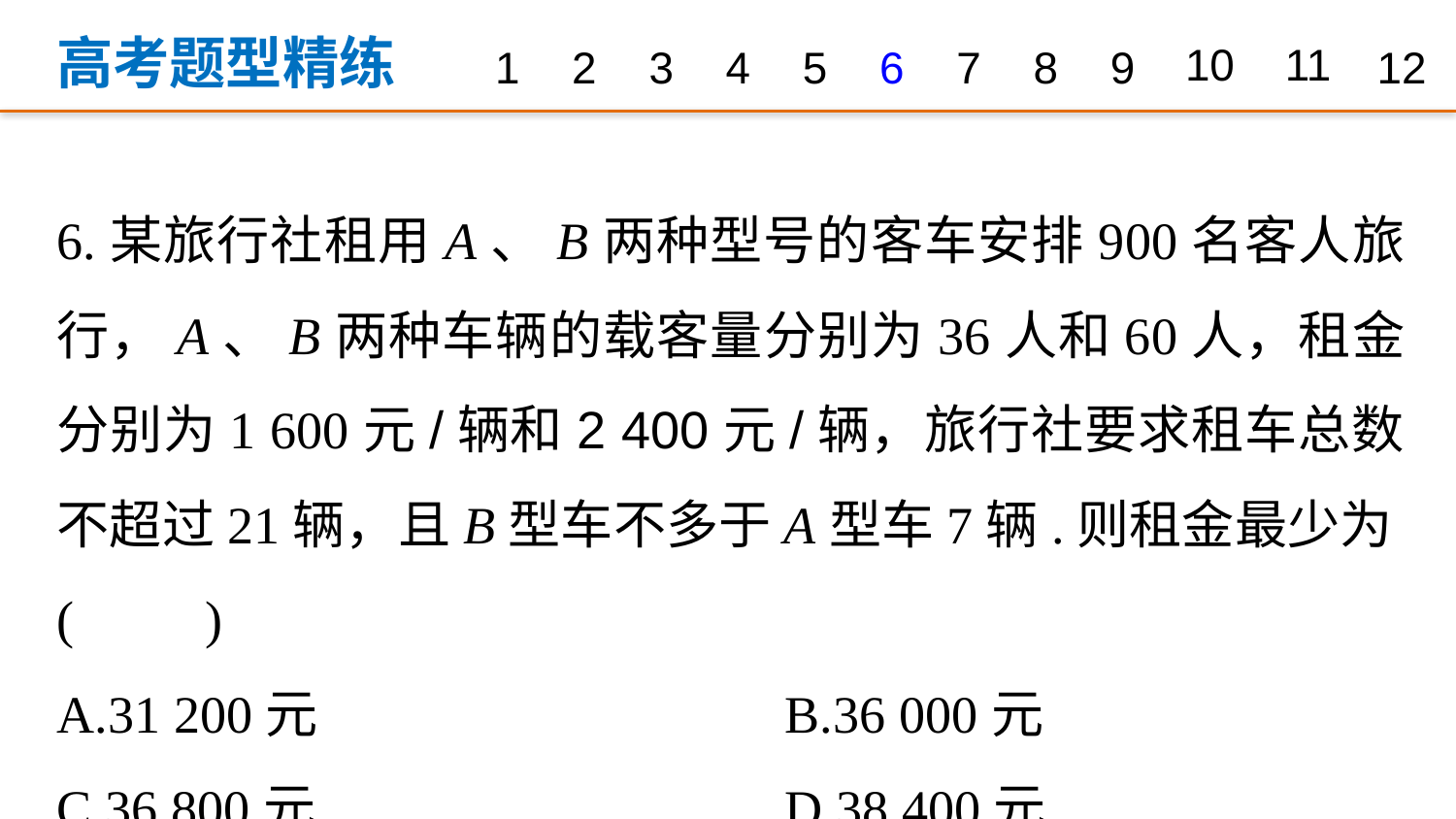

高考题型精练
1
2
3
4
5
6
7
8
9
10
11
12
6.某旅行社租用A、B两种型号的客车安排900名客人旅行，A、B两种车辆的载客量分别为36人和60人，租金分别为1 600元/辆和2 400元/辆，旅行社要求租车总数不超过21辆，且B型车不多于A型车7辆.则租金最少为(　　)
A.31 200元  				B.36 000元
C.36 800元  				D.38 400元